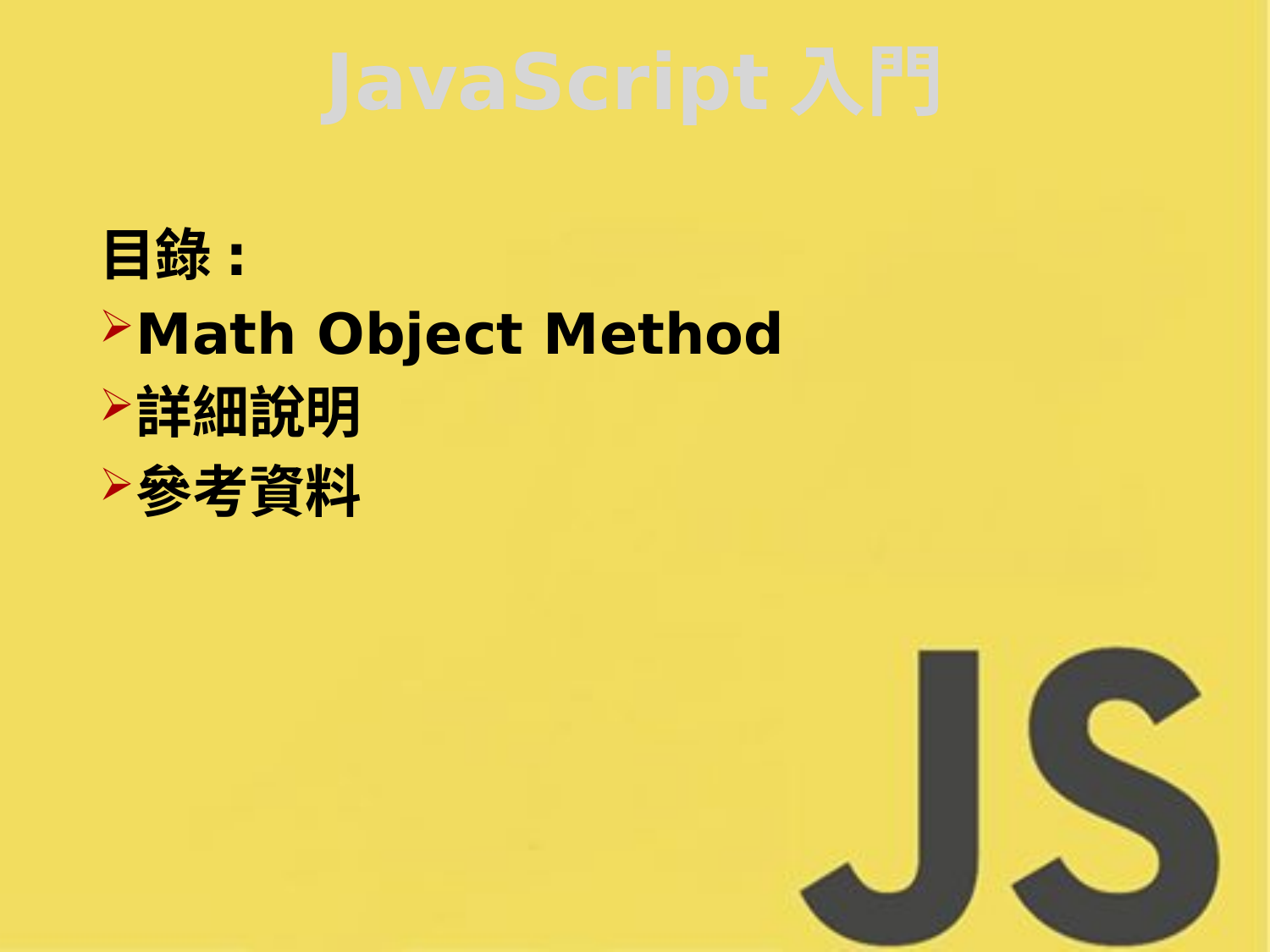

JavaScript入門
目錄:
Math Object Method
詳細說明
參考資料